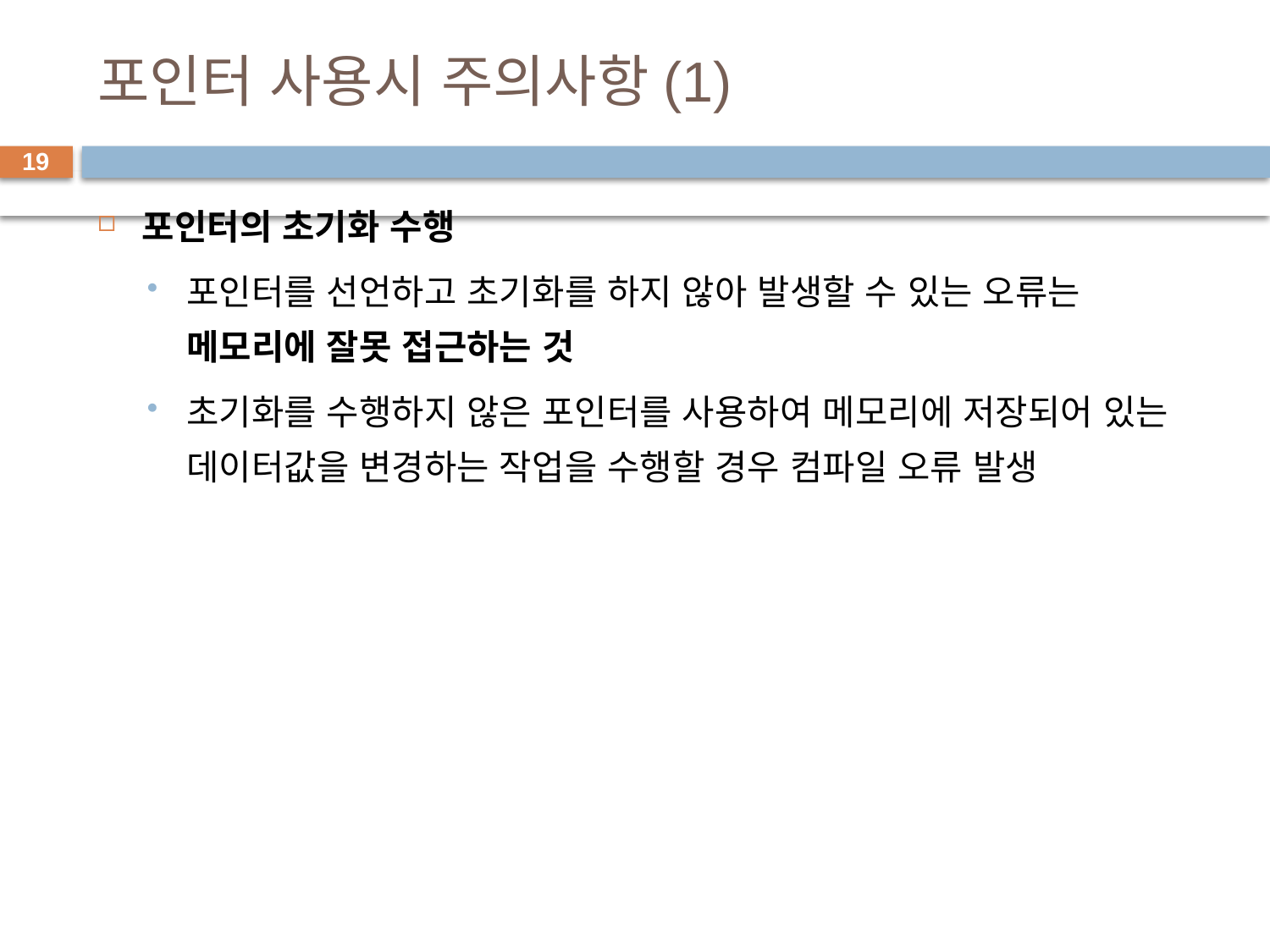

# 포인터 사용시 주의사항(1)
19
포인터의 초기화 수행
포인터를 선언하고 초기화를 하지 않아 발생할 수 있는 오류는 메모리에 잘못 접근하는 것
초기화를 수행하지 않은 포인터를 사용하여 메모리에 저장되어 있는 데이터값을 변경하는 작업을 수행할 경우 컴파일 오류 발생